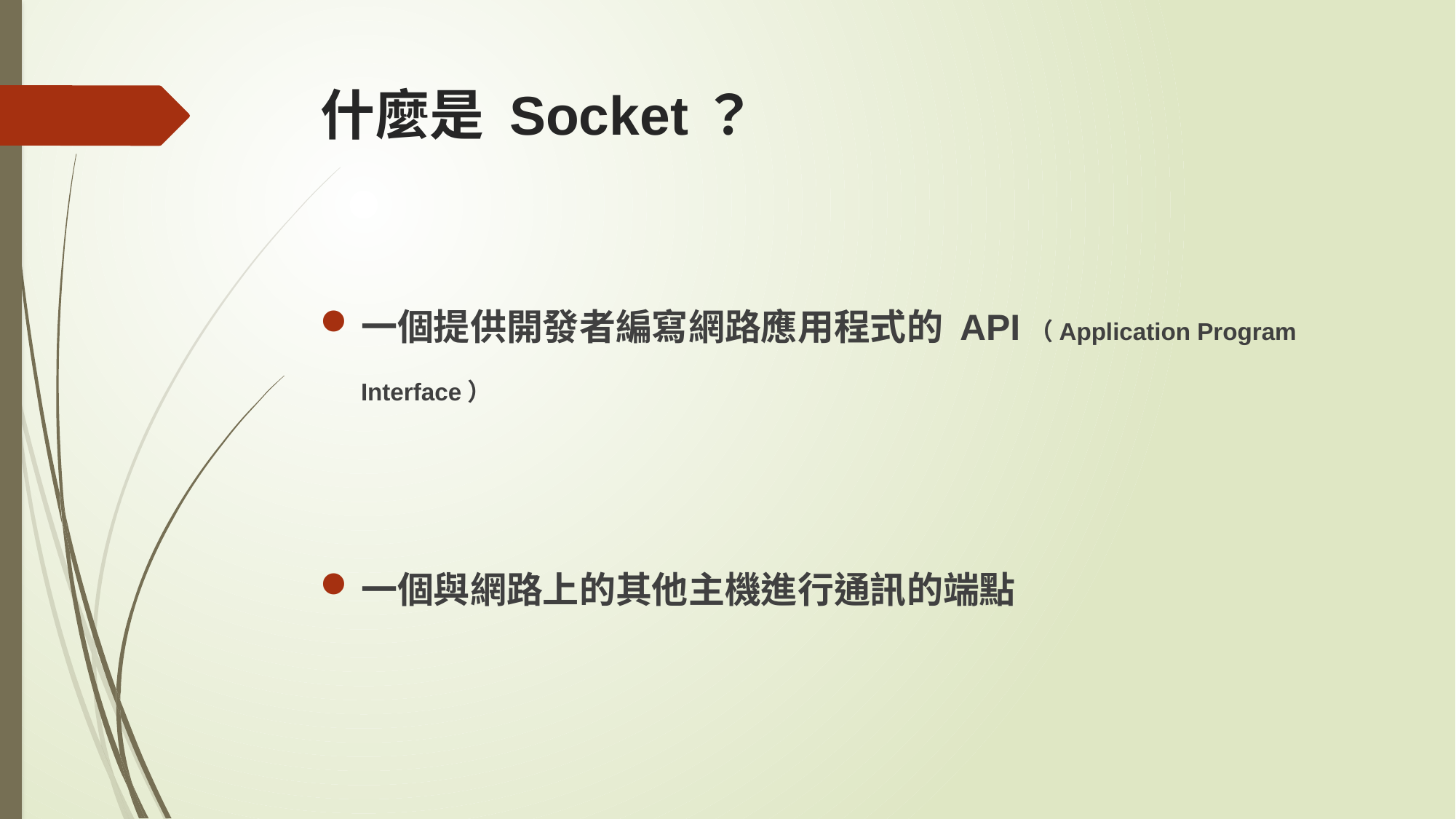

# 什麼是 Socket？
一個提供開發者編寫網路應用程式的 API（Application Program Interface）

一個與網路上的其他主機進行通訊的端點